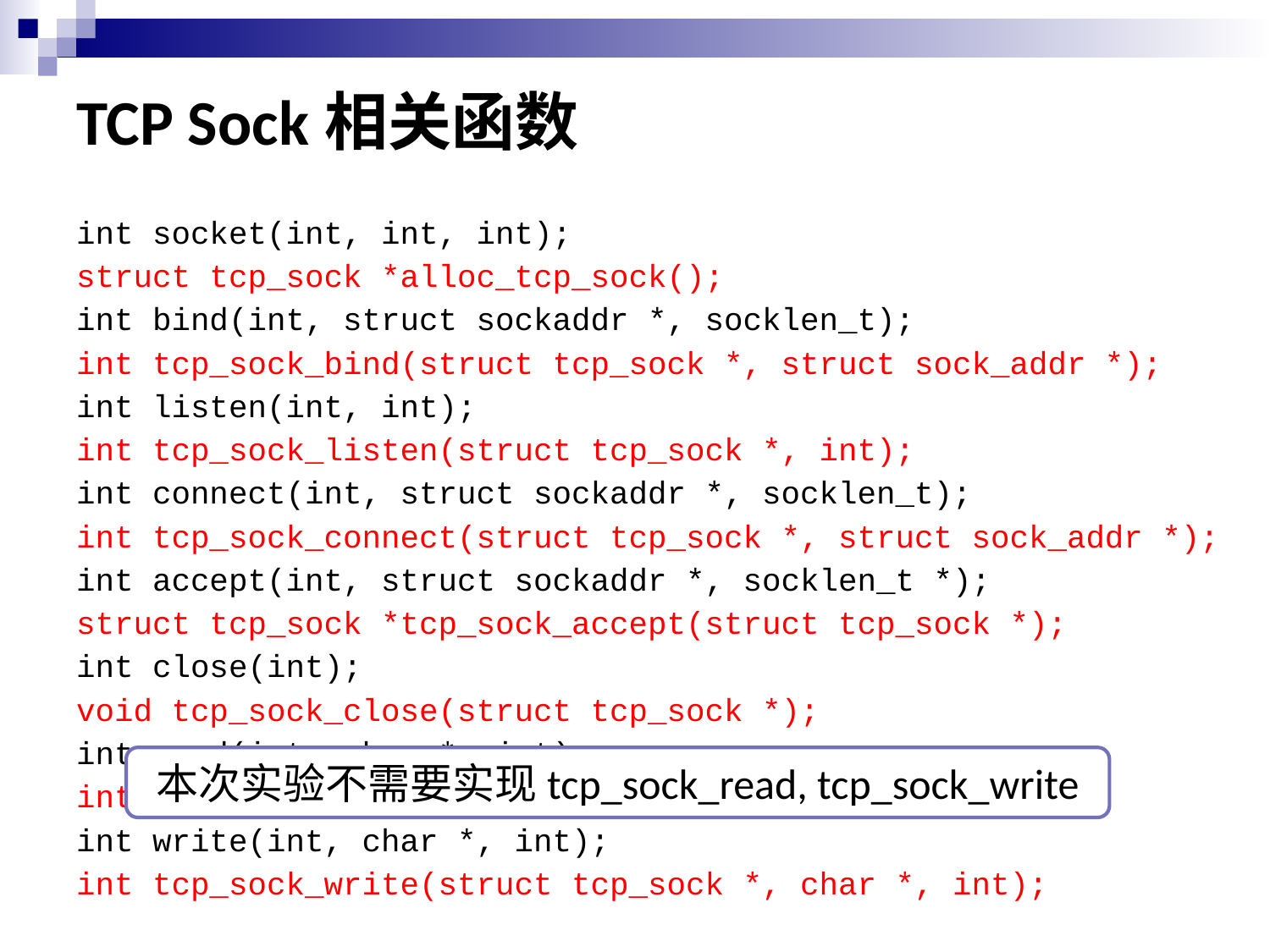

# TCP Sock相关函数
int socket(int, int, int);
struct tcp_sock *alloc_tcp_sock();
int bind(int, struct sockaddr *, socklen_t);
int tcp_sock_bind(struct tcp_sock *, struct sock_addr *);
int listen(int, int);
int tcp_sock_listen(struct tcp_sock *, int);
int connect(int, struct sockaddr *, socklen_t);
int tcp_sock_connect(struct tcp_sock *, struct sock_addr *);
int accept(int, struct sockaddr *, socklen_t *);
struct tcp_sock *tcp_sock_accept(struct tcp_sock *);
int close(int);
void tcp_sock_close(struct tcp_sock *);
int read(int, char *, int);
int tcp_sock_read(struct tcp_sock *, char *, int);
int write(int, char *, int);
int tcp_sock_write(struct tcp_sock *, char *, int);
本次实验不需要实现tcp_sock_read, tcp_sock_write
16